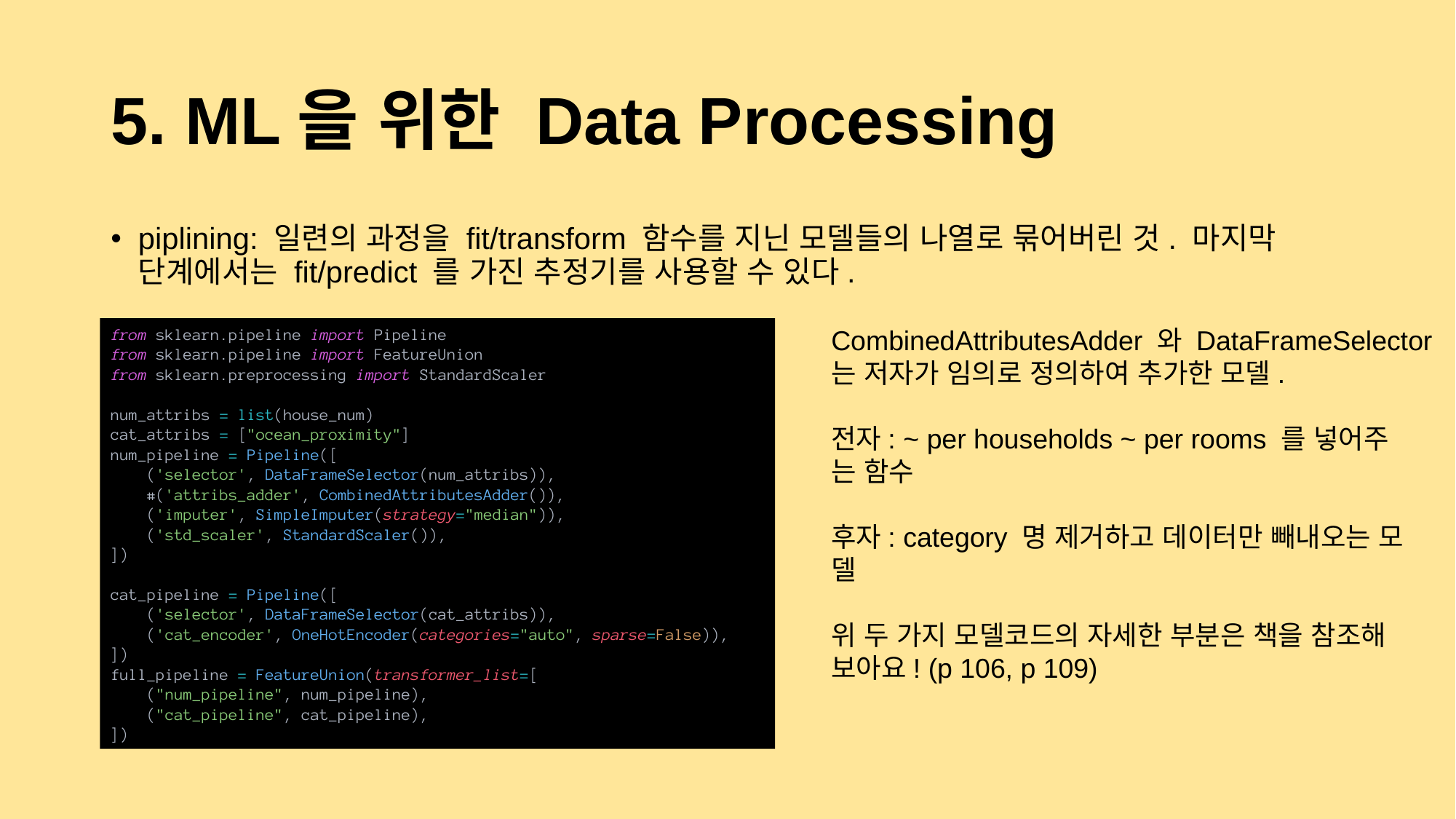

# 5. ML을 위한 Data Processing
piplining: 일련의 과정을 fit/transform 함수를 지닌 모델들의 나열로 묶어버린 것. 마지막 단계에서는 fit/predict 를 가진 추정기를 사용할 수 있다.

from sklearn.pipeline import Pipeline
from sklearn.pipeline import FeatureUnion
from sklearn.preprocessing import StandardScaler
num_attribs = list(house_num)
cat_attribs = ["ocean_proximity"]
num_pipeline = Pipeline([
    ('selector', DataFrameSelector(num_attribs)),
    #('attribs_adder', CombinedAttributesAdder()),
    ('imputer', SimpleImputer(strategy="median")),
    ('std_scaler', StandardScaler()),
])
cat_pipeline = Pipeline([
    ('selector', DataFrameSelector(cat_attribs)),
    ('cat_encoder', OneHotEncoder(categories="auto", sparse=False)),
])
full_pipeline = FeatureUnion(transformer_list=[
    ("num_pipeline", num_pipeline),
    ("cat_pipeline", cat_pipeline),
])
CombinedAttributesAdder 와 DataFrameSelector
는 저자가 임의로 정의하여 추가한 모델.

전자: ~ per households ~ per rooms 를 넣어주
는 함수

후자: category 명 제거하고 데이터만 빼내오는 모
델

위 두 가지 모델코드의 자세한 부분은 책을 참조해
보아요! (p 106, p 109)